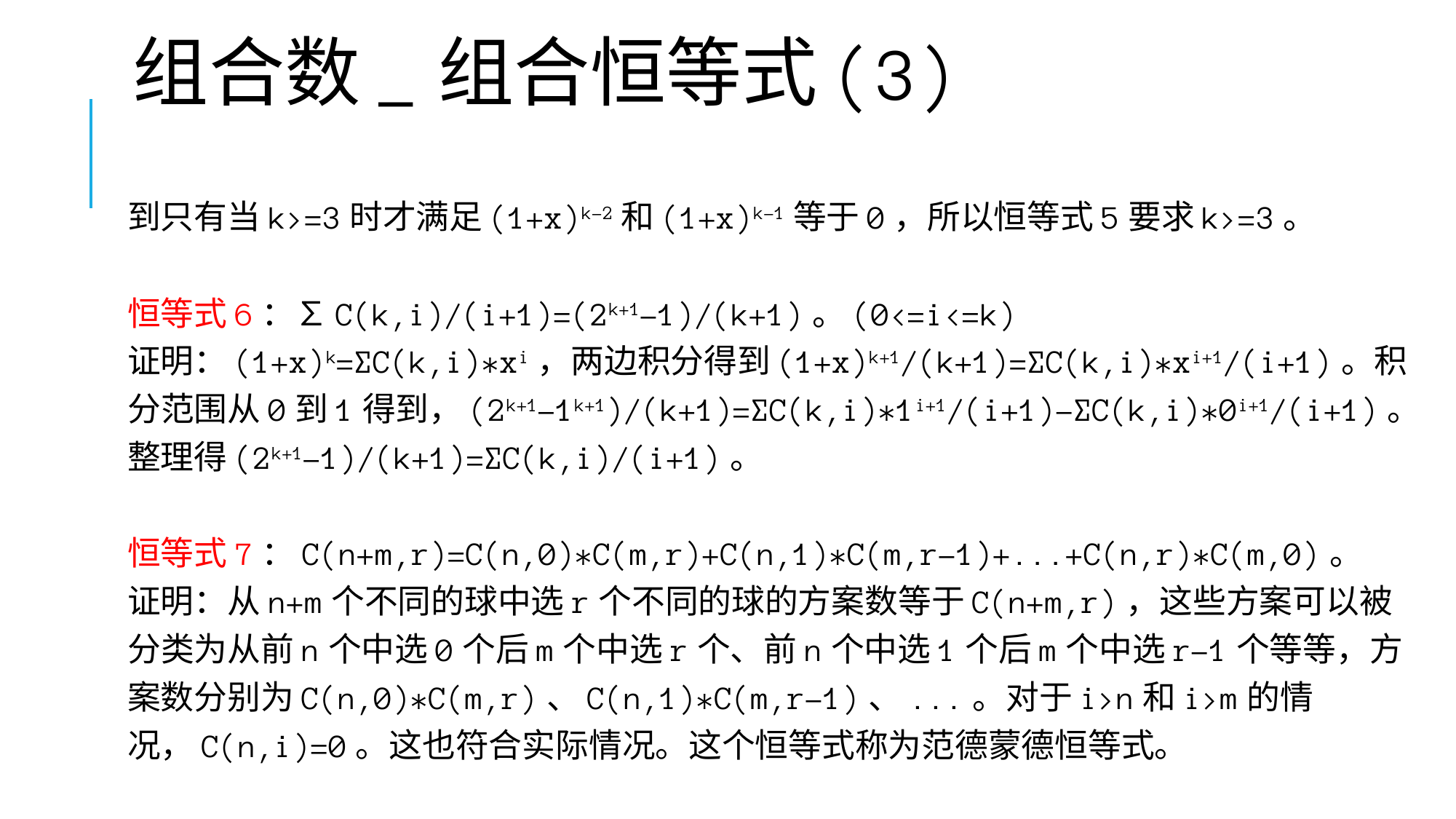

# 组合数_组合恒等式(3)
到只有当k>=3时才满足(1+x)k-2和(1+x)k-1等于0，所以恒等式5要求k>=3。

恒等式6：∑C(k,i)/(i+1)=(2k+1-1)/(k+1)。(0<=i<=k)
证明：(1+x)k=∑C(k,i)*xi，两边积分得到(1+x)k+1/(k+1)=∑C(k,i)*xi+1/(i+1)。积分范围从0到1得到，(2k+1-1k+1)/(k+1)=∑C(k,i)*1i+1/(i+1)-∑C(k,i)*0i+1/(i+1)。整理得(2k+1-1)/(k+1)=∑C(k,i)/(i+1)。

恒等式7：C(n+m,r)=C(n,0)*C(m,r)+C(n,1)*C(m,r-1)+...+C(n,r)*C(m,0)。
证明：从n+m个不同的球中选r个不同的球的方案数等于C(n+m,r)，这些方案可以被分类为从前n个中选0个后m个中选r个、前n个中选1个后m个中选r-1个等等，方案数分别为C(n,0)*C(m,r)、C(n,1)*C(m,r-1)、...。对于i>n和i>m的情况，C(n,i)=0。这也符合实际情况。这个恒等式称为范德蒙德恒等式。